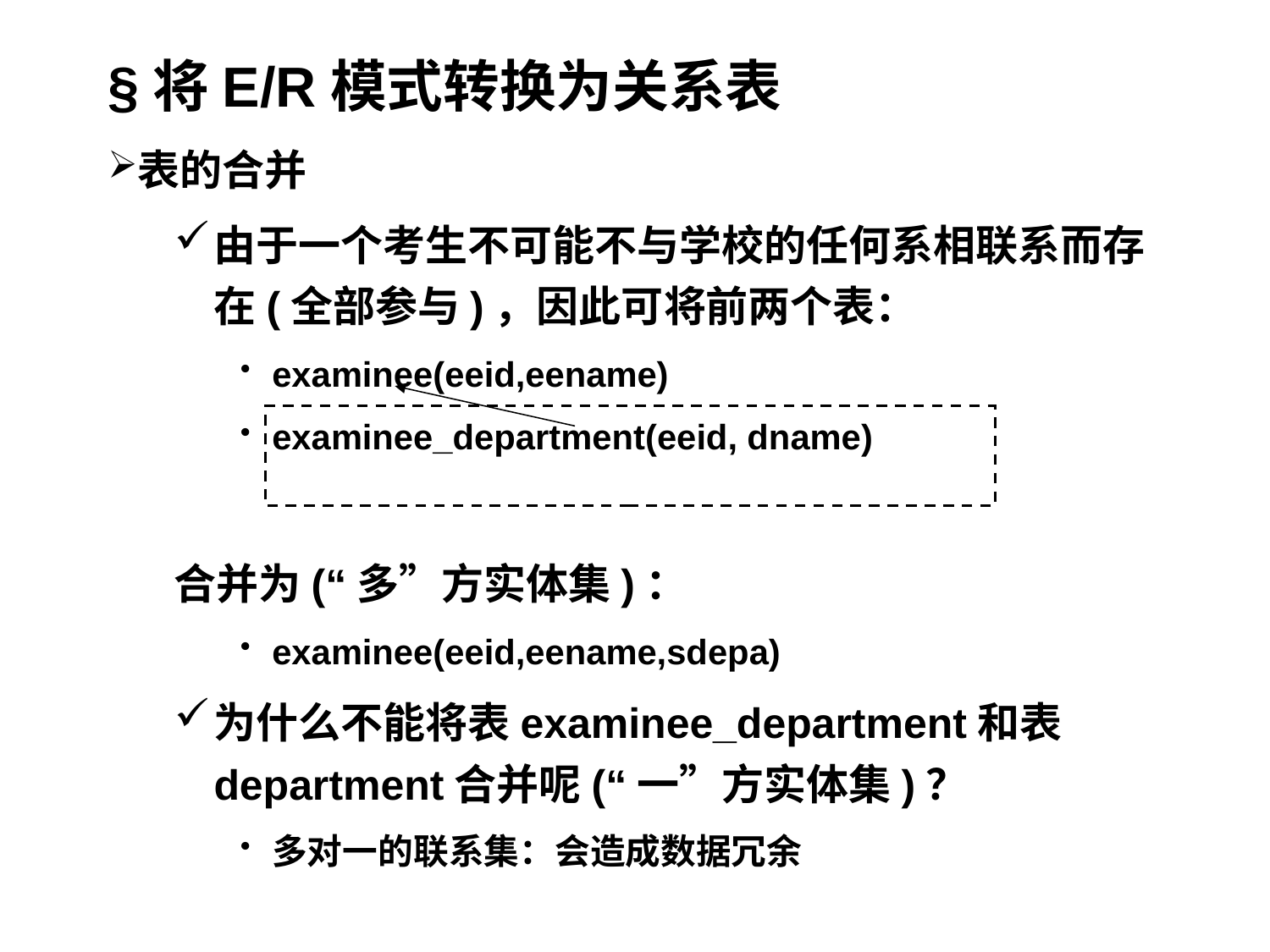

§将E/R模式转换为关系表
表的合并
由于一个考生不可能不与学校的任何系相联系而存在(全部参与)，因此可将前两个表：
examinee(eeid,eename)
examinee_department(eeid, dname)

合并为(“多”方实体集)：
examinee(eeid,eename,sdepa)
为什么不能将表examinee_department和表department合并呢(“一”方实体集)？
多对一的联系集：会造成数据冗余